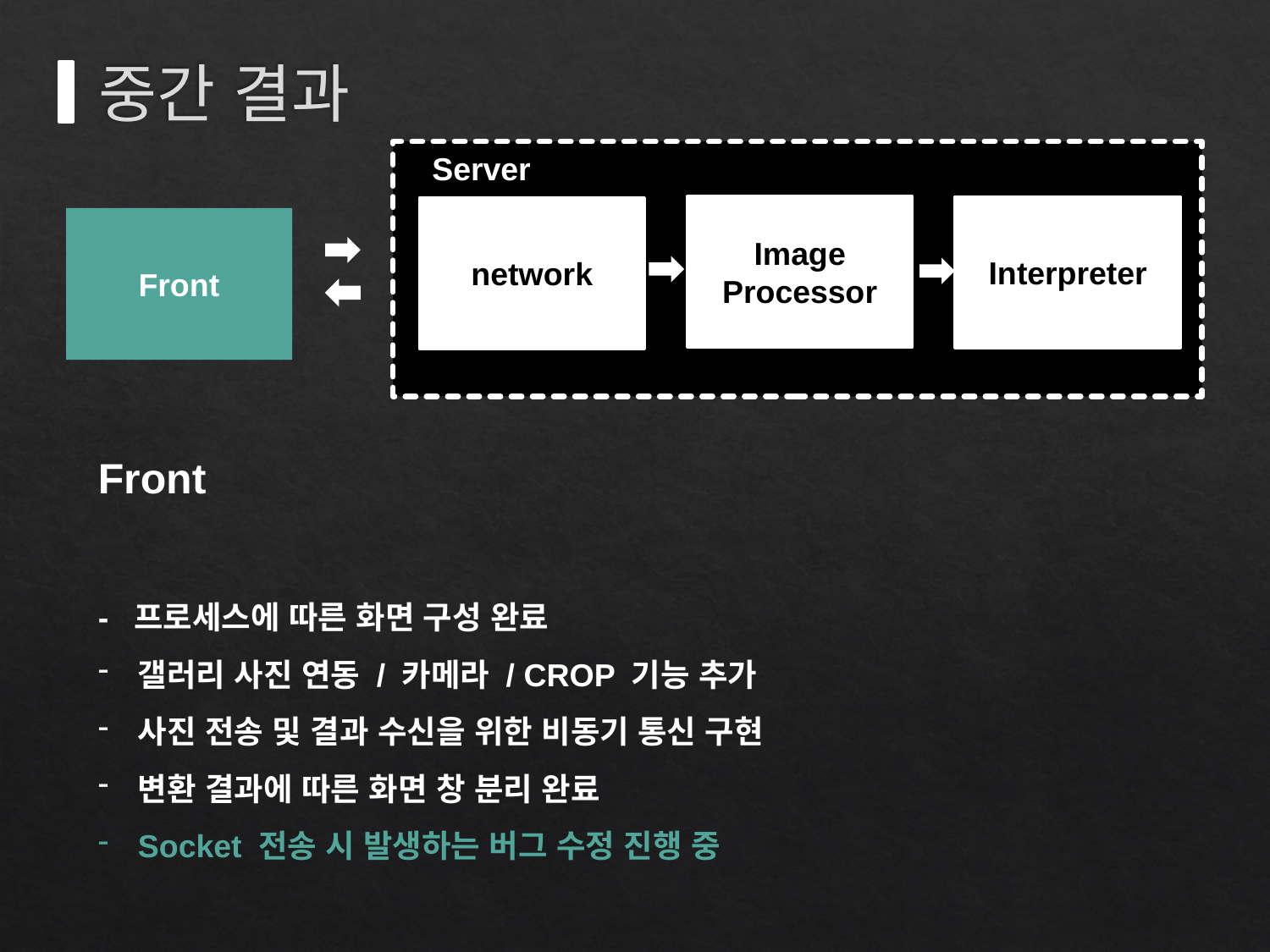

# 중간 결과

Server
Image Processor
Interpreter
network
Front

Front

-  프로세스에 따른 화면 구성 완료
갤러리 사진 연동 / 카메라 / CROP 기능 추가
사진 전송 및 결과 수신을 위한 비동기 통신 구현
변환 결과에 따른 화면 창 분리 완료
Socket 전송 시 발생하는 버그 수정 진행 중